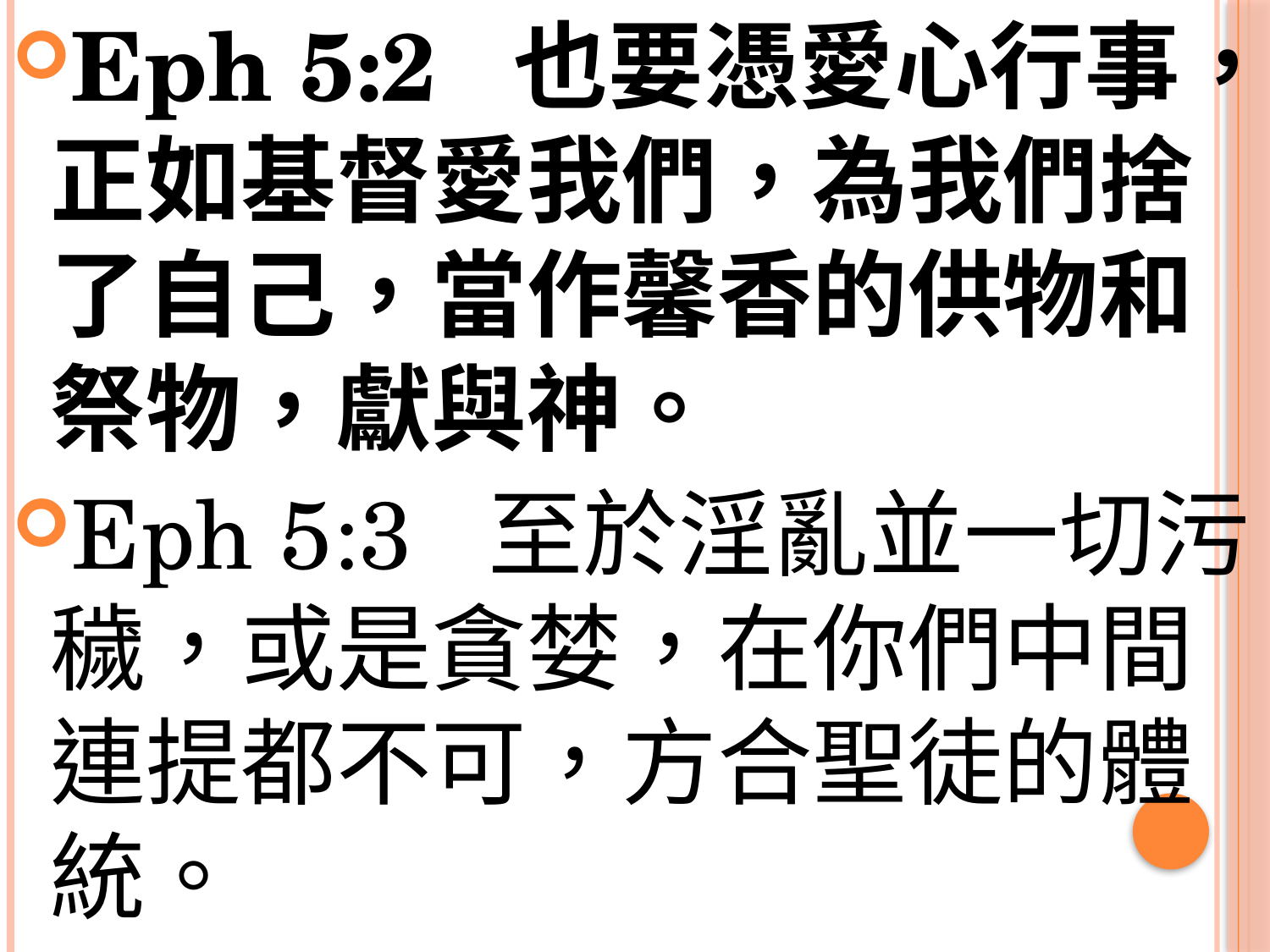

Eph 5:2  也要憑愛心行事，正如基督愛我們，為我們捨了自己，當作馨香的供物和祭物，獻與神。
Eph 5:3  至於淫亂並一切污穢，或是貪婪，在你們中間連提都不可，方合聖徒的體統。